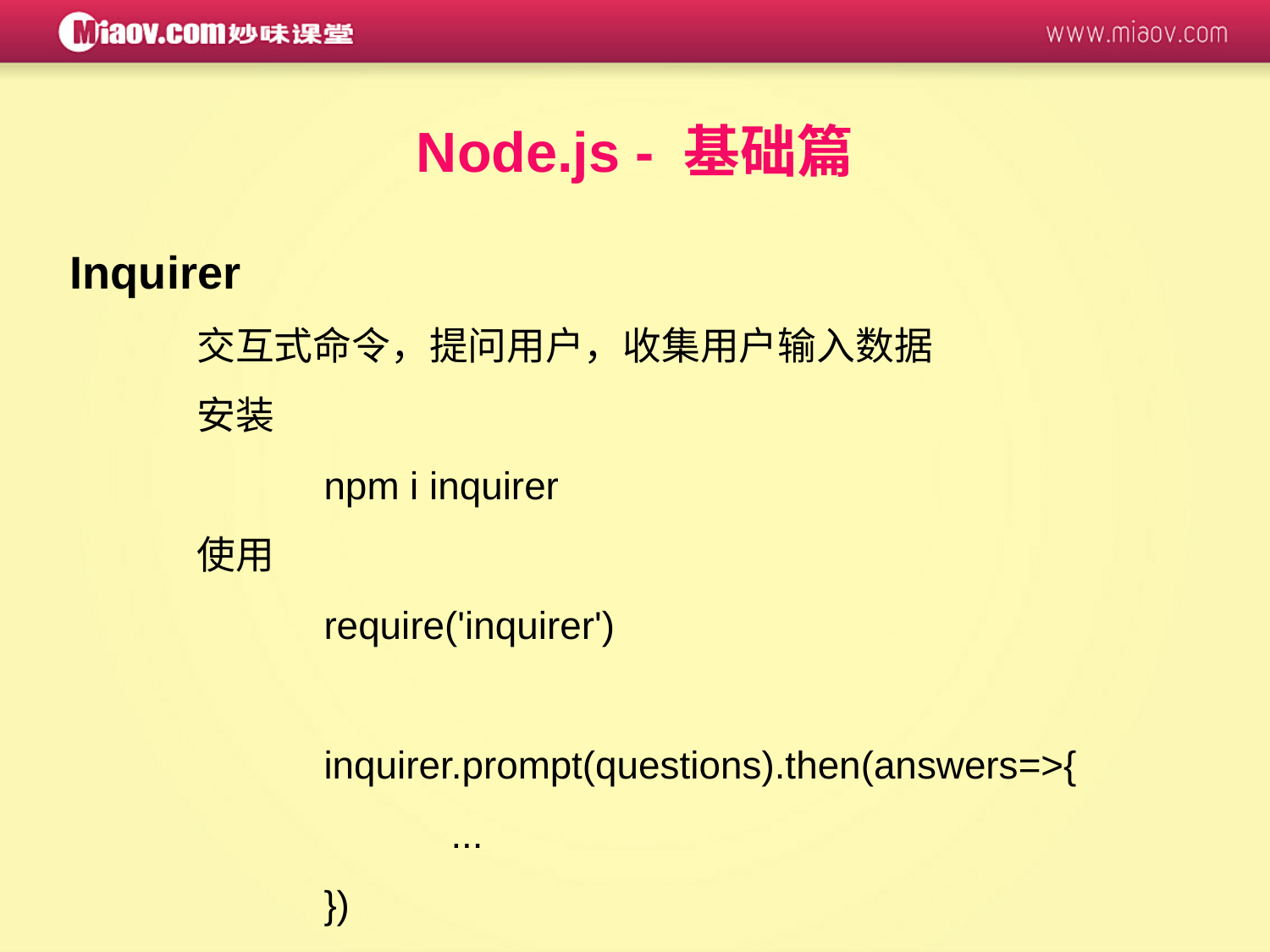

Node.js - 基础篇
Inquirer
	交互式命令，提问用户，收集用户输入数据
	安装
		npm i inquirer
	使用
		require('inquirer')

		inquirer.prompt(questions).then(answers=>{
			...
		})